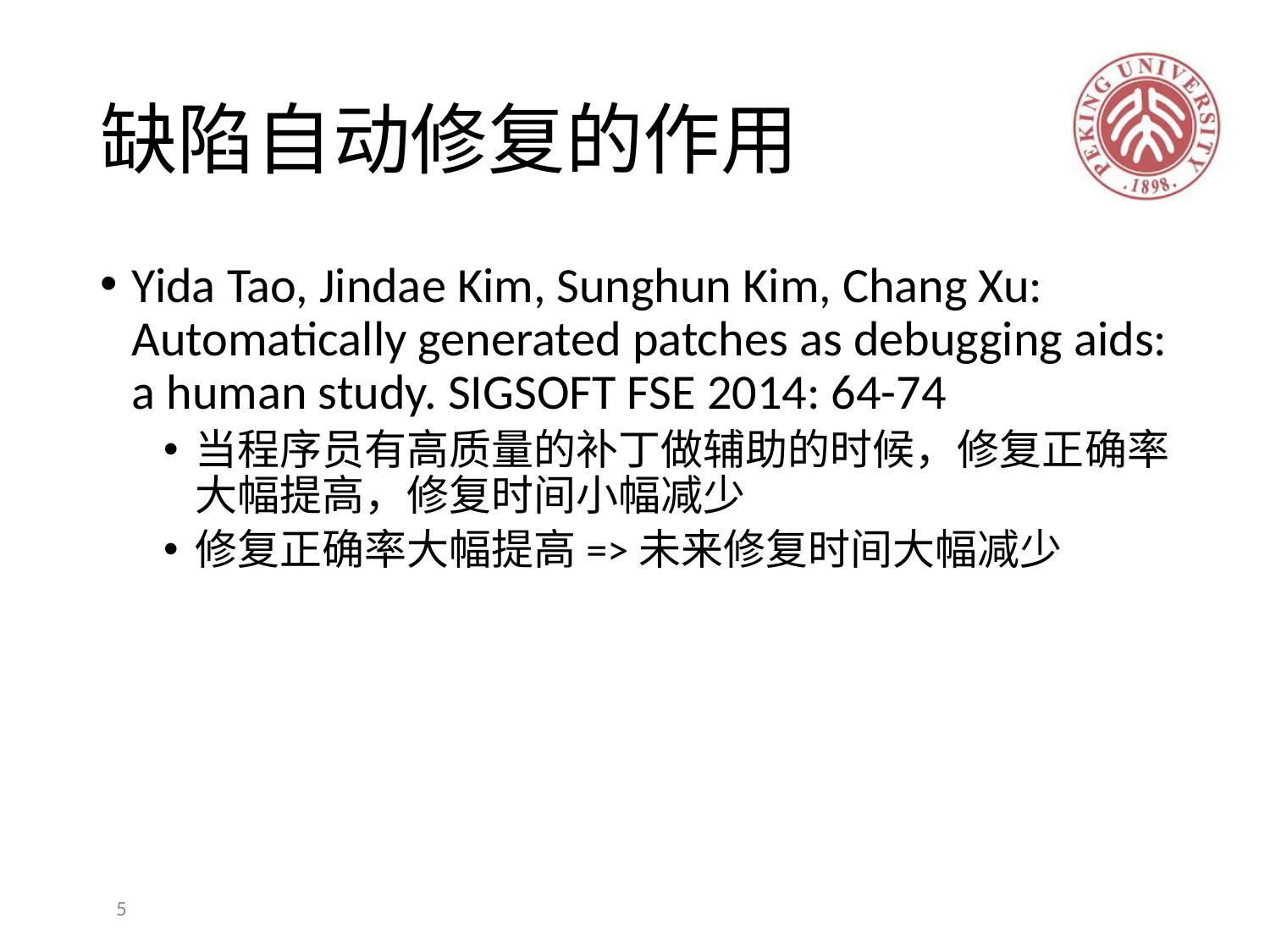

# 缺陷自动修复的作用
Yida Tao, Jindae Kim, Sunghun Kim, Chang Xu: Automatically generated patches as debugging aids: a human study. SIGSOFT FSE 2014: 64-74
当程序员有高质量的补丁做辅助的时候，修复正确率大幅提高，修复时间小幅减少
修复正确率大幅提高=>未来修复时间大幅减少
5